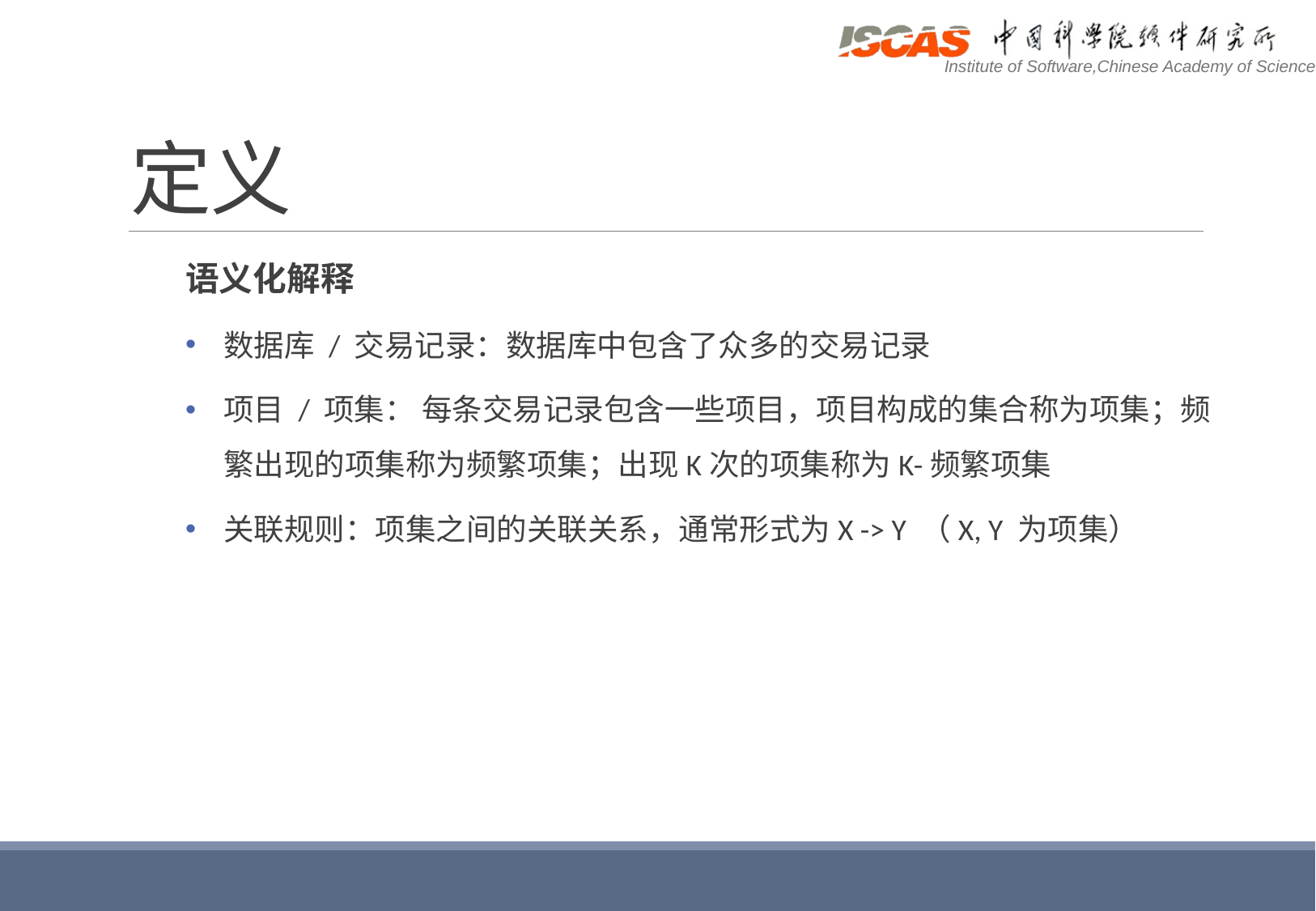

# 定义
语义化解释
数据库 / 交易记录：数据库中包含了众多的交易记录
项目 / 项集： 每条交易记录包含一些项目，项目构成的集合称为项集；频繁出现的项集称为频繁项集；出现K次的项集称为K-频繁项集
关联规则：项集之间的关联关系，通常形式为X -> Y （X, Y 为项集）